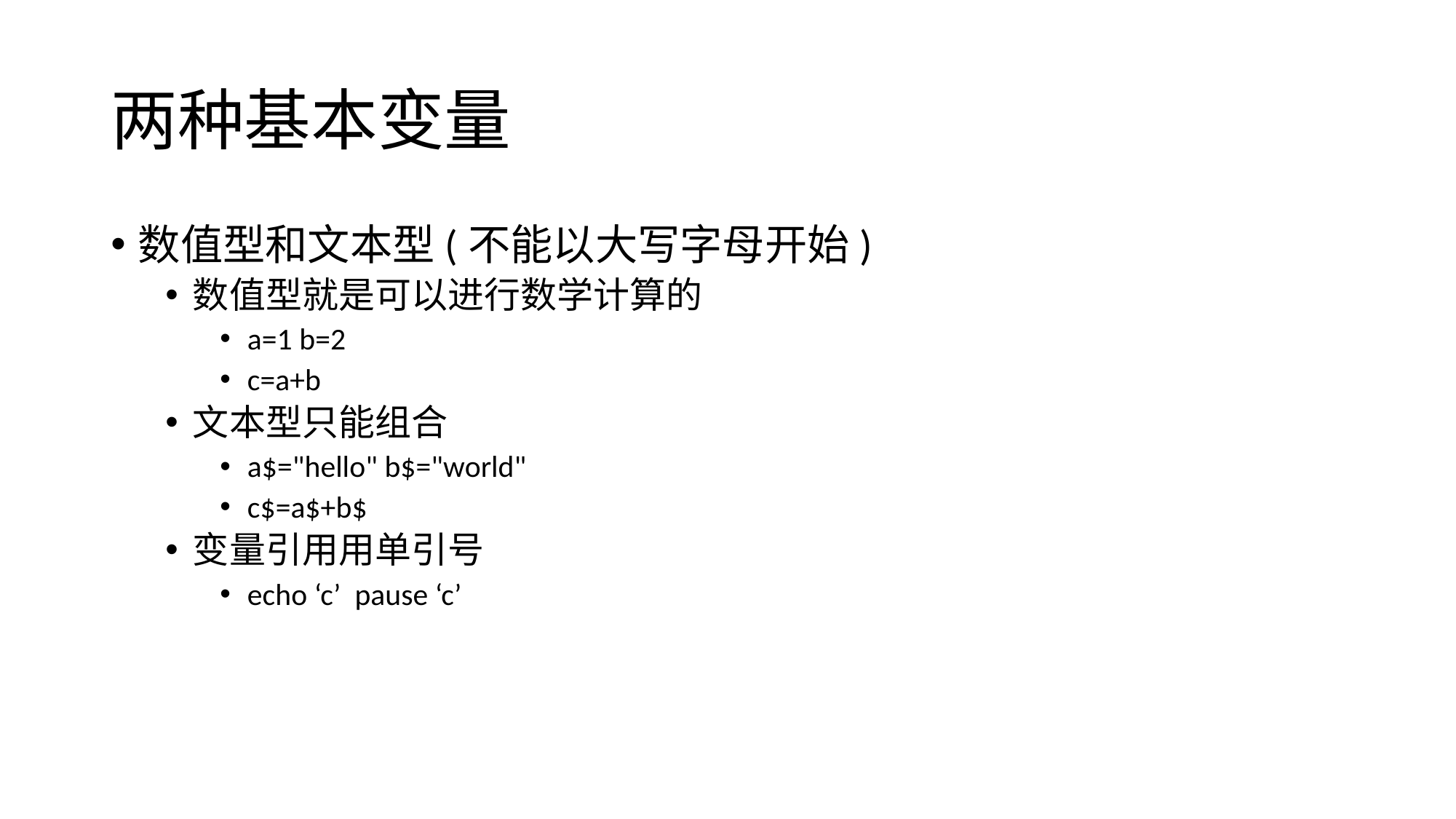

# 两种基本变量
数值型和文本型(不能以大写字母开始)
数值型就是可以进行数学计算的
a=1 b=2
c=a+b
文本型只能组合
a$="hello" b$="world"
c$=a$+b$
变量引用用单引号
echo ‘c’  pause ‘c’